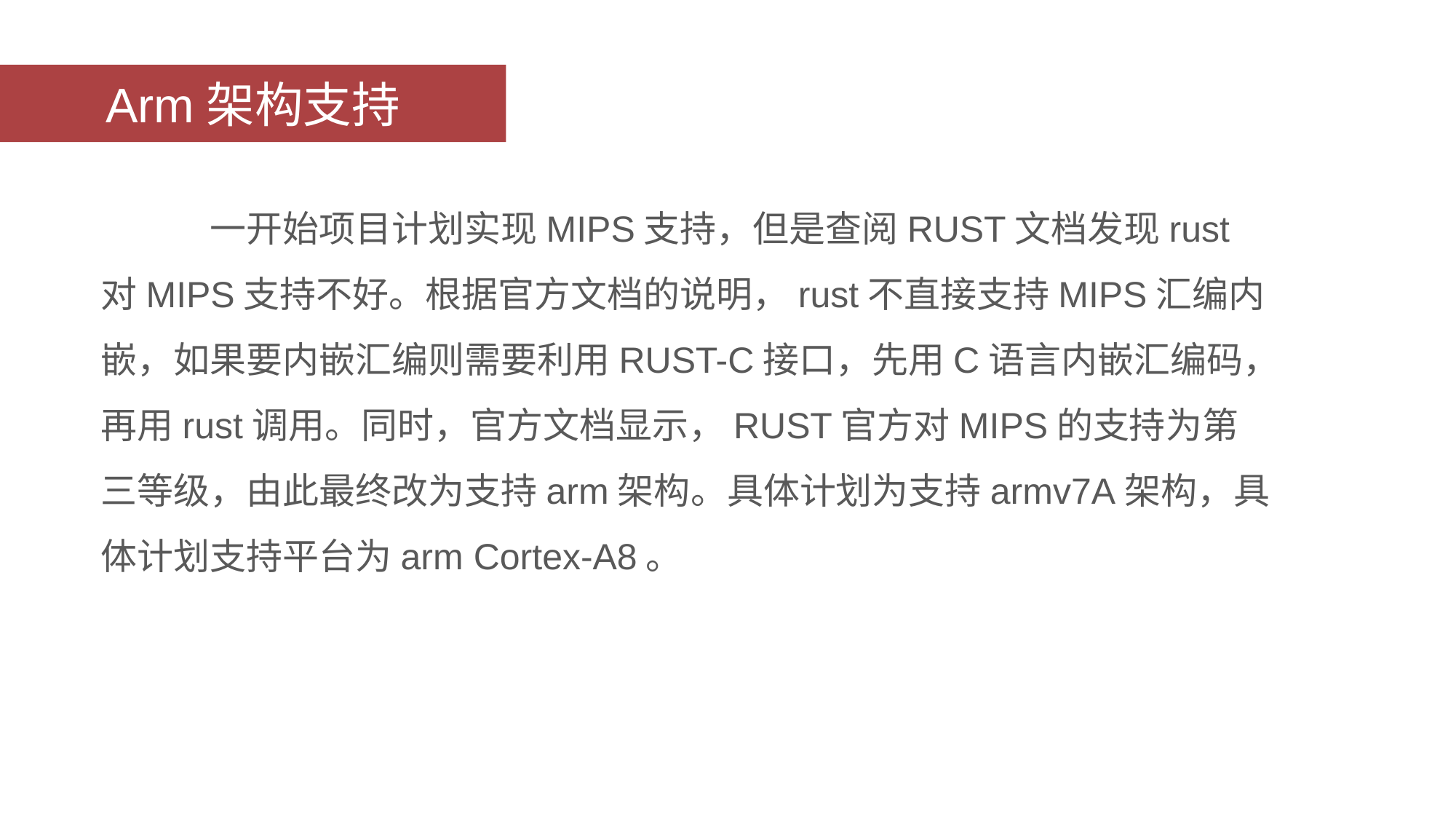

Arm架构支持
	一开始项目计划实现MIPS支持，但是查阅RUST文档发现rust对MIPS支持不好。根据官方文档的说明，rust不直接支持MIPS汇编内嵌，如果要内嵌汇编则需要利用RUST-C接口，先用C语言内嵌汇编码，再用rust调用。同时，官方文档显示，RUST官方对MIPS的支持为第三等级，由此最终改为支持arm架构。具体计划为支持armv7A架构，具体计划支持平台为arm Cortex-A8。